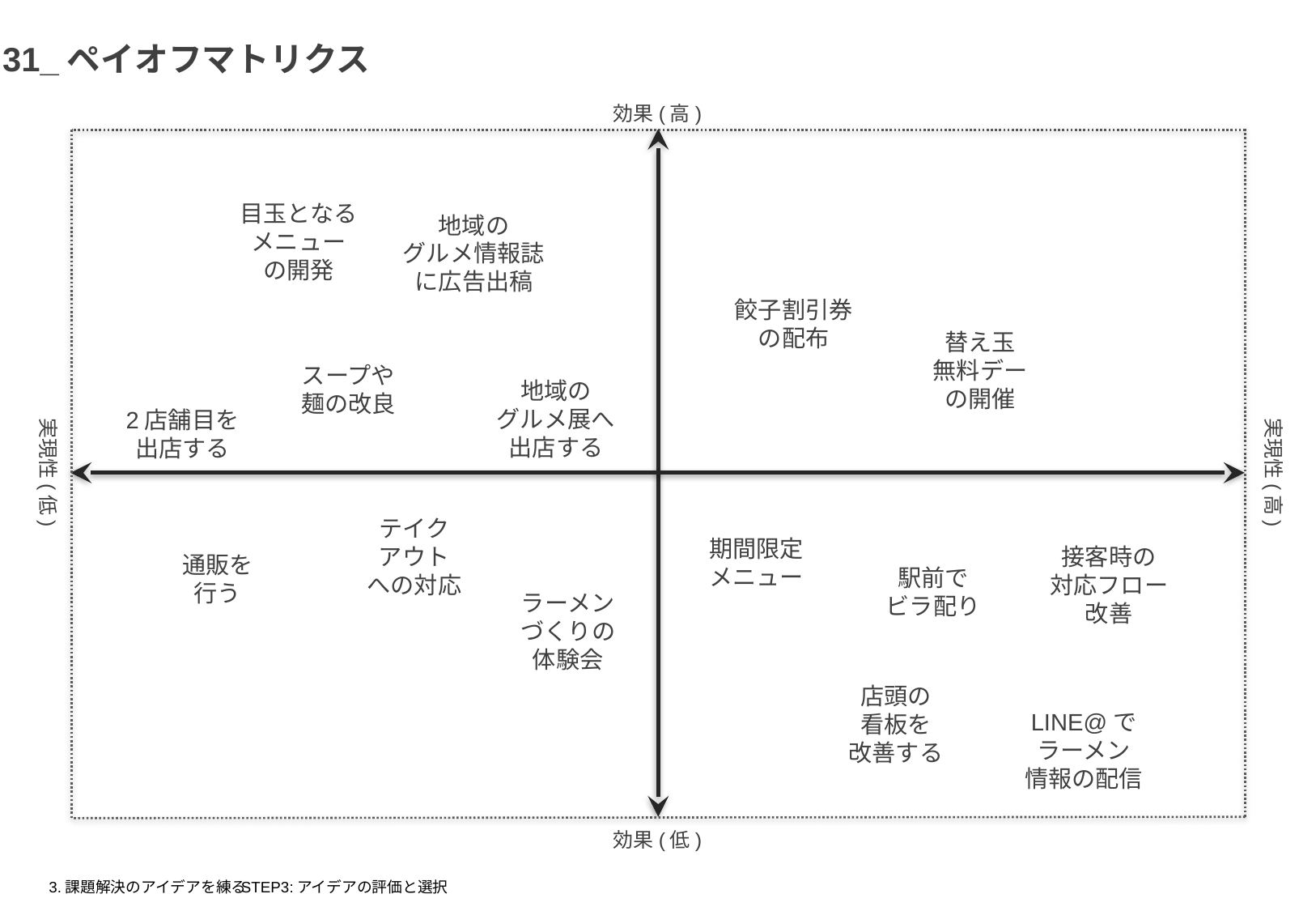

31_ペイオフマトリクス
効果(高)
目玉となる
メニュー
の開発
地域の
グルメ情報誌
に広告出稿
餃子割引券
の配布
替え玉
無料デー
の開催
実現性(低)
実現性(高)
スープや
麺の改良
地域の
グルメ展へ
出店する
2店舗目を
出店する
テイク
アウト
への対応
期間限定
メニュー
接客時の
対応フロー
改善
通販を
行う
駅前で
ビラ配り
ラーメン
づくりの
体験会
店頭の
看板を
改善する
LINE@で
ラーメン
情報の配信
効果(低)
3.課題解決のアイデアを練る
STEP3:アイデアの評価と選択